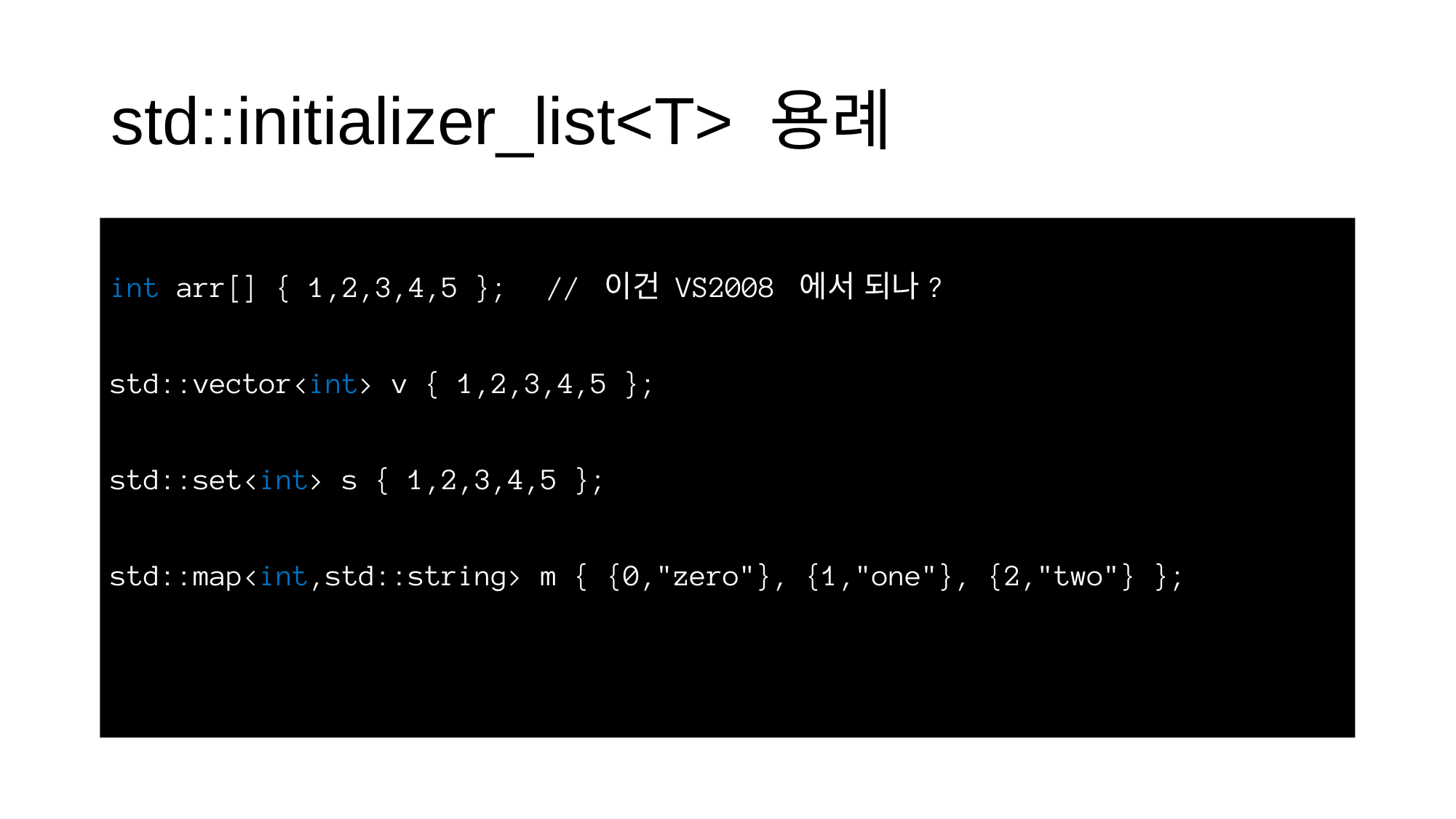

# std::initializer_list<T> 용례

int arr[] { 1,2,3,4,5 }; 	// 이건 VS2008 에서 되나?

std::vector<int> v { 1,2,3,4,5 };

std::set<int> s { 1,2,3,4,5 };

std::map<int,std::string> m { {0,"zero"}, {1,"one"}, {2,"two"} };